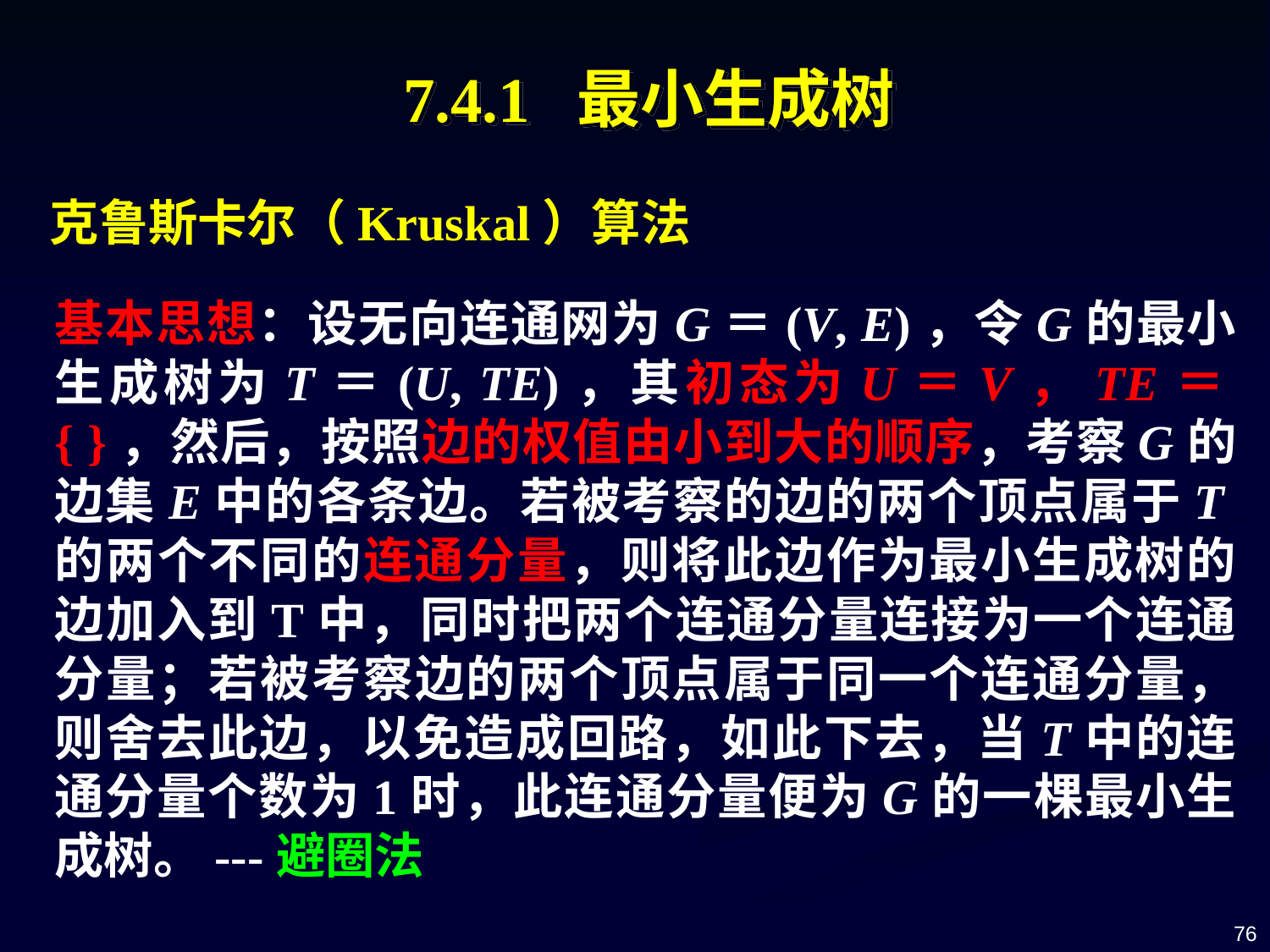

7.4.1  最小生成树
克鲁斯卡尔（Kruskal）算法
基本思想：设无向连通网为G＝(V, E)，令G的最小生成树为T＝(U, TE)，其初态为U＝V，TE＝{ }，然后，按照边的权值由小到大的顺序，考察G的边集E中的各条边。若被考察的边的两个顶点属于T的两个不同的连通分量，则将此边作为最小生成树的边加入到T中，同时把两个连通分量连接为一个连通分量；若被考察边的两个顶点属于同一个连通分量，则舍去此边，以免造成回路，如此下去，当T中的连通分量个数为1时，此连通分量便为G的一棵最小生成树。---避圈法
76